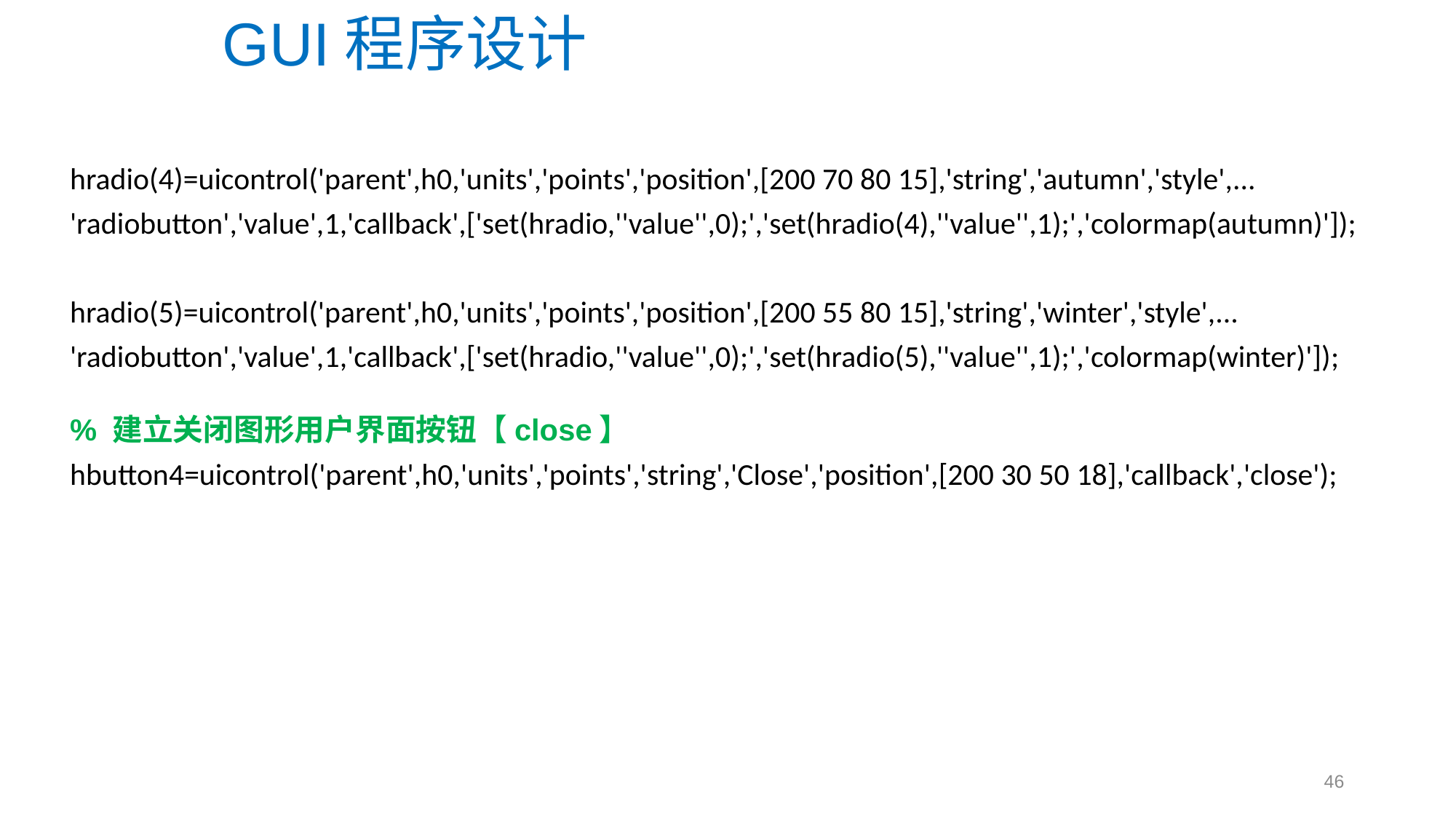

GUI程序设计
hradio(4)=uicontrol('parent',h0,'units','points','position',[200 70 80 15],'string','autumn','style',...
'radiobutton','value',1,'callback',['set(hradio,''value'',0);','set(hradio(4),''value'',1);','colormap(autumn)']);

hradio(5)=uicontrol('parent',h0,'units','points','position',[200 55 80 15],'string','winter','style',...
'radiobutton','value',1,'callback',['set(hradio,''value'',0);','set(hradio(5),''value'',1);','colormap(winter)']);

% 建立关闭图形用户界面按钮【close】
hbutton4=uicontrol('parent',h0,'units','points','string','Close','position',[200 30 50 18],'callback','close');
46